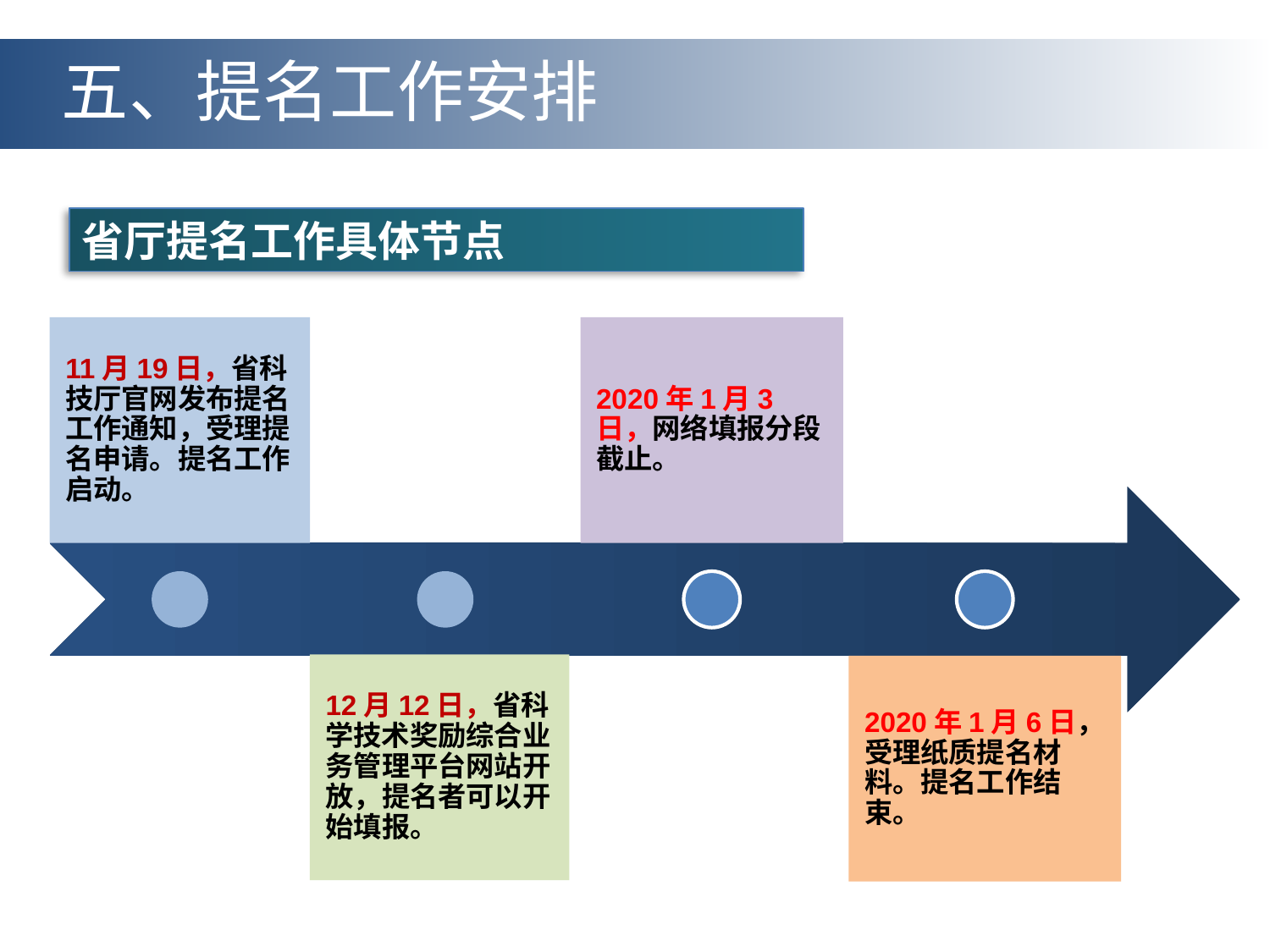

五、提名工作安排

省厅提名工作具体节点
11月19日，省科技厅官网发布提名工作通知，受理提名申请。提名工作启动。
12月12日，省科学技术奖励综合业务管理平台网站开放，提名者可以开始填报。
2020年1月3日，网络填报分段截止。
2020年1月6日，受理纸质提名材料。提名工作结束。